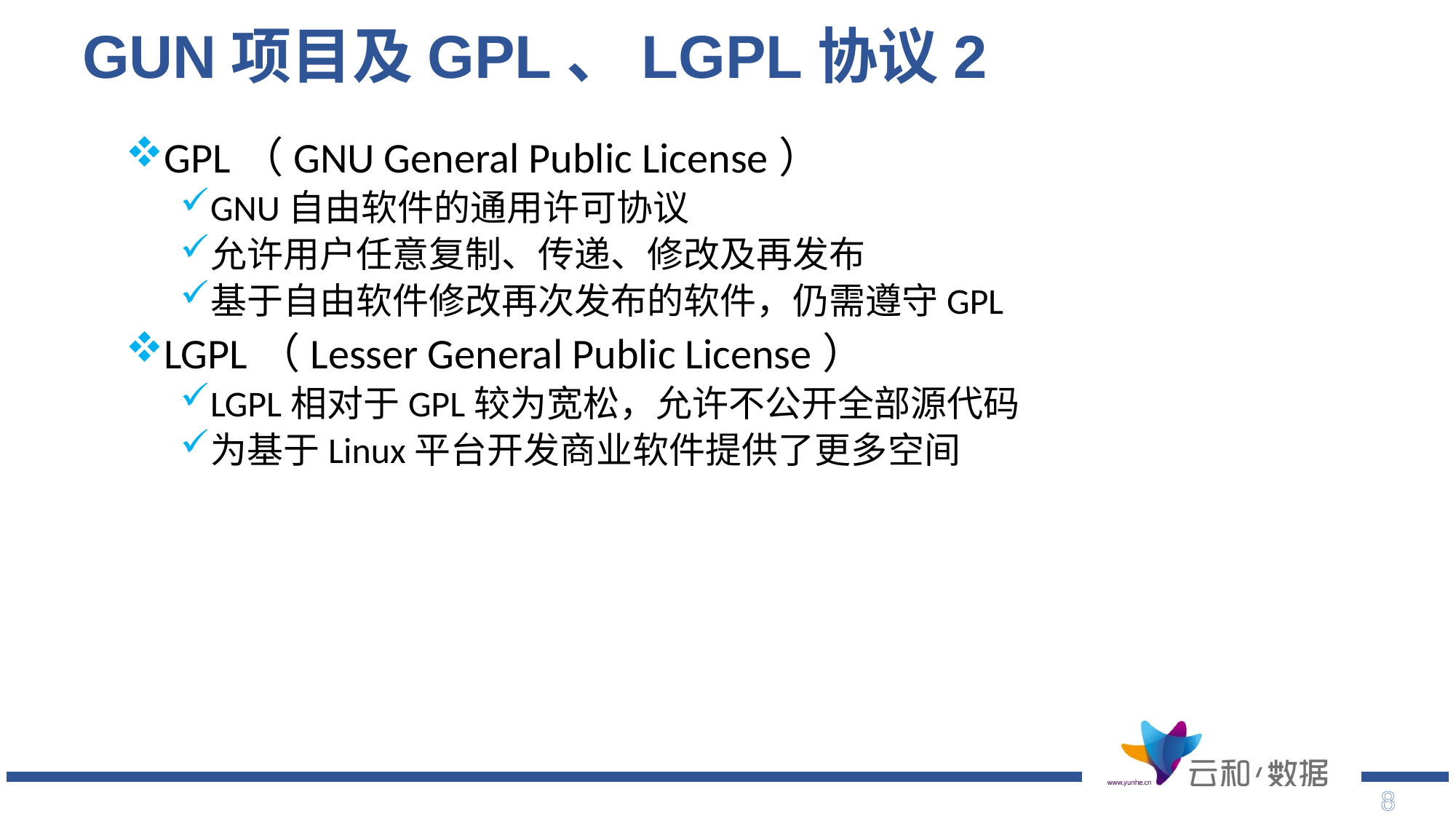

# GUN项目及GPL、LGPL协议2
GPL（GNU General Public License）
GNU自由软件的通用许可协议
允许用户任意复制、传递、修改及再发布
基于自由软件修改再次发布的软件，仍需遵守GPL
LGPL（Lesser General Public License）
LGPL相对于GPL较为宽松，允许不公开全部源代码
为基于Linux平台开发商业软件提供了更多空间